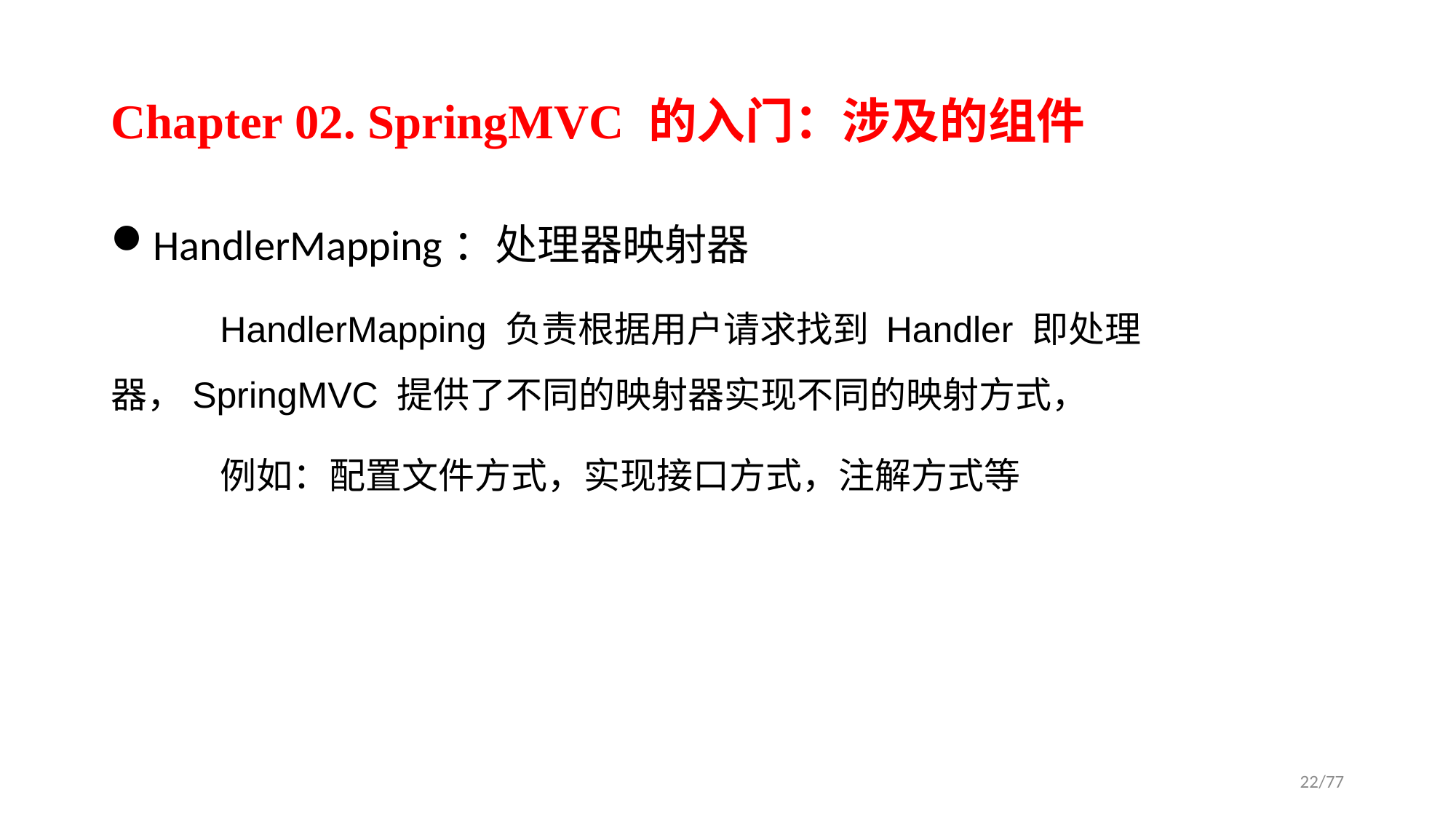

# Chapter 02. SpringMVC 的入门：涉及的组件
HandlerMapping：处理器映射器
	HandlerMapping 负责根据用户请求找到 Handler 即处理器，SpringMVC 提供了不同的映射器实现不同的映射方式，
	例如：配置文件方式，实现接口方式，注解方式等
22